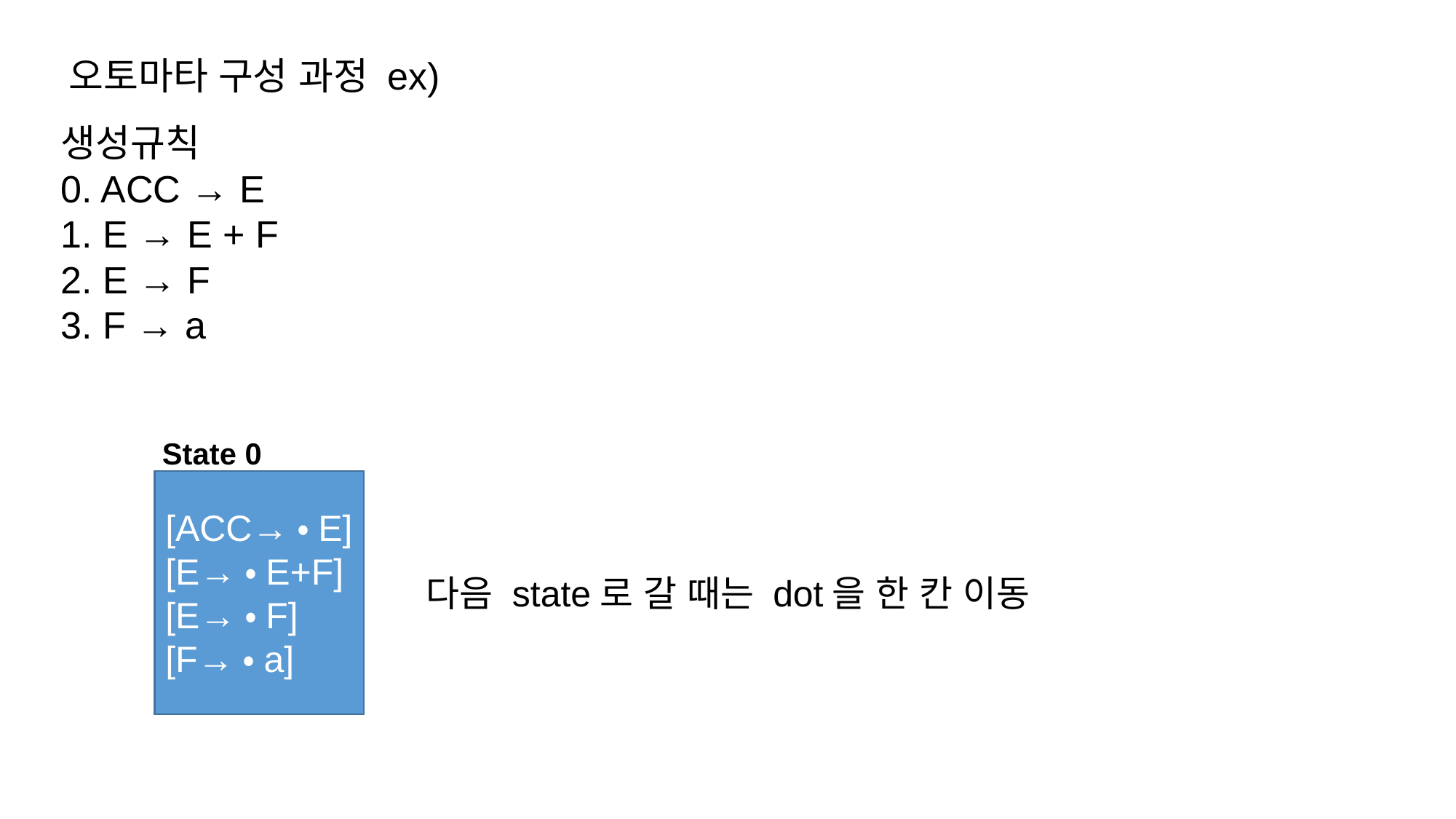

오토마타 구성 과정 ex)
생성규칙
0. ACC → E
1. E → E + F
2. E → F
3. F → a
State 0
[ACC→・E]
[E→・E+F]
[E→・F]
[F→・a]
다음 state로 갈 때는 dot을 한 칸 이동